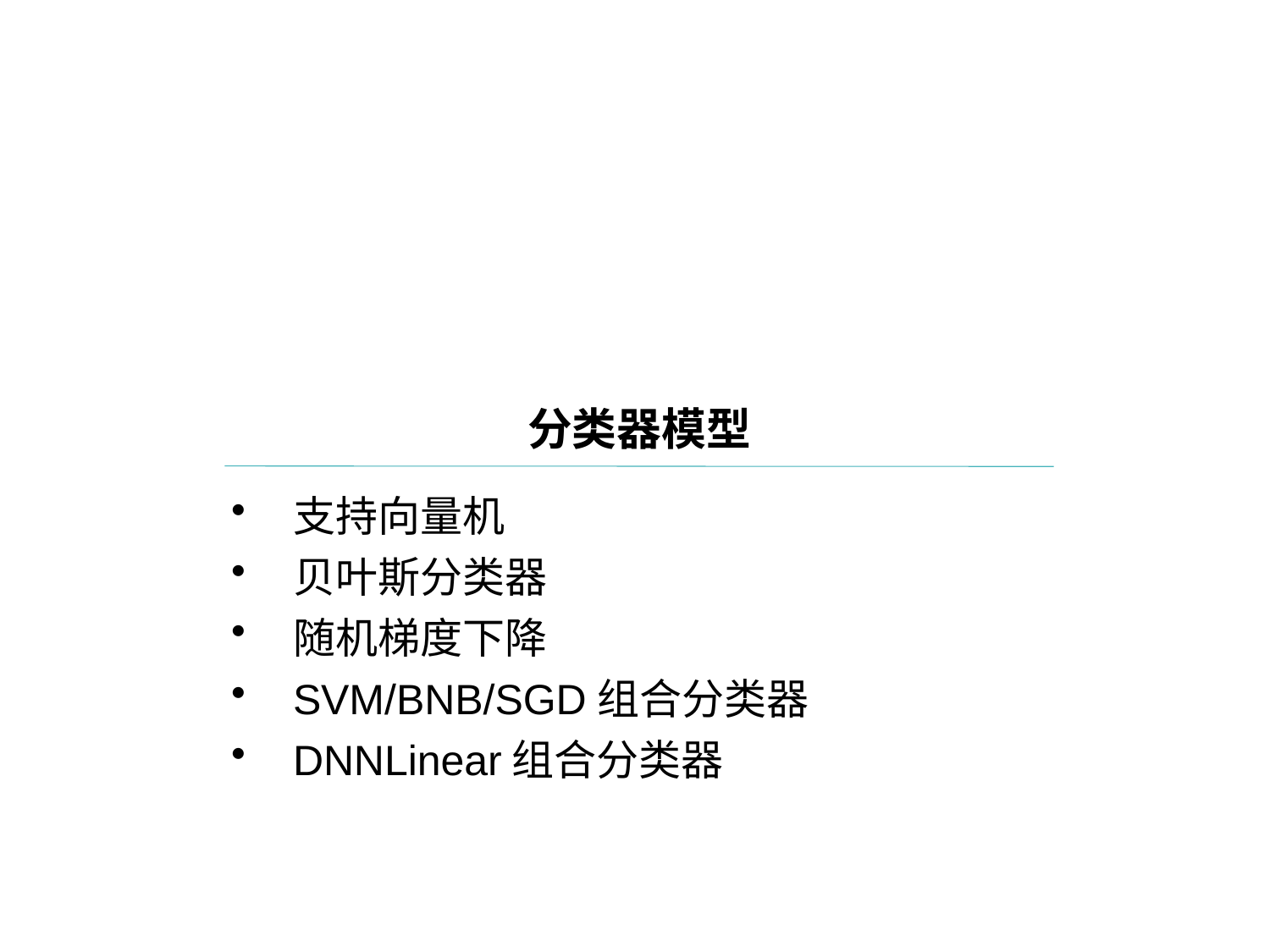

分类器模型
支持向量机
贝叶斯分类器
随机梯度下降
SVM/BNB/SGD组合分类器
DNNLinear组合分类器